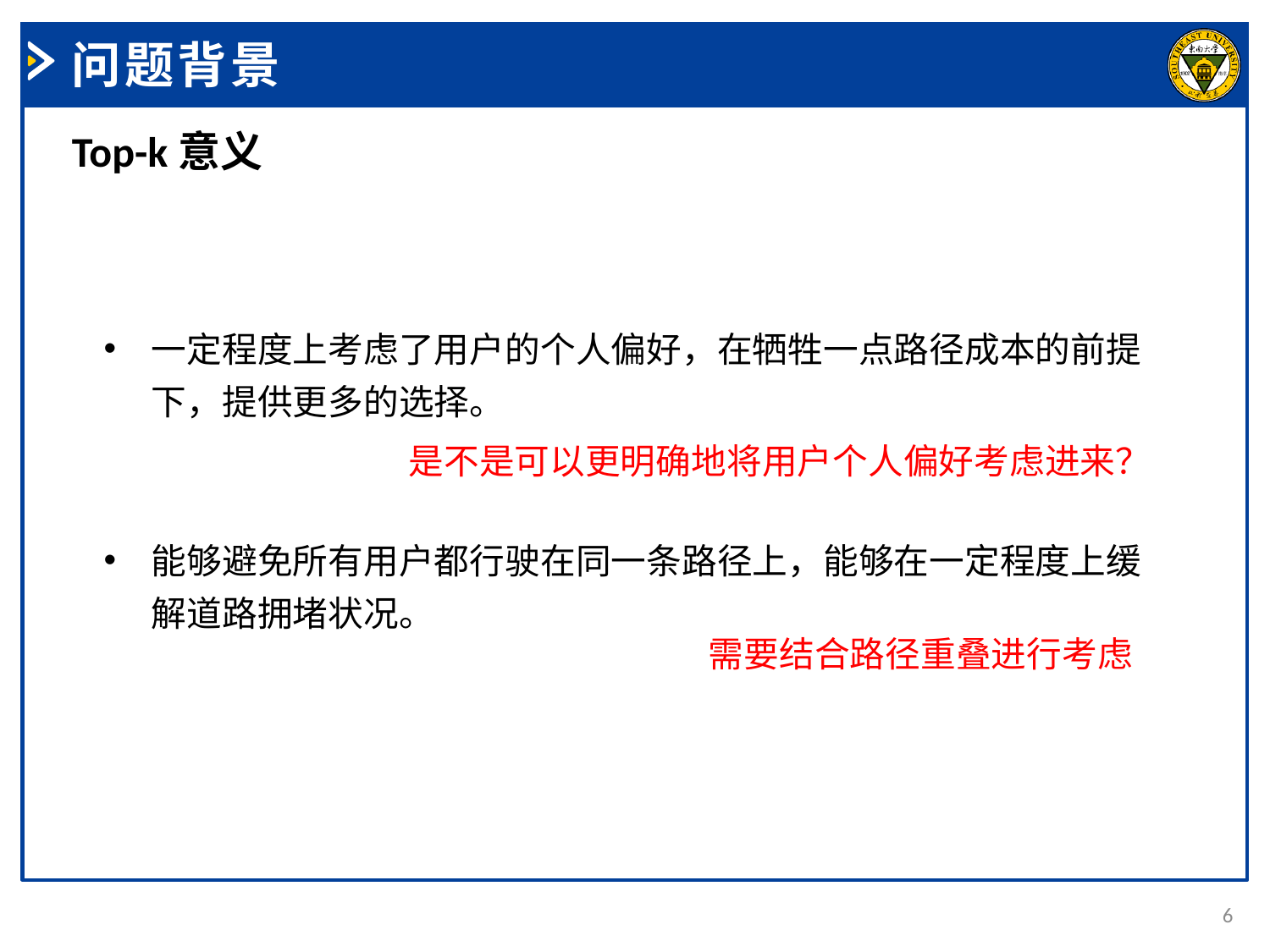

问题背景
Top-k意义
一定程度上考虑了用户的个人偏好，在牺牲一点路径成本的前提下，提供更多的选择。

能够避免所有用户都行驶在同一条路径上，能够在一定程度上缓解道路拥堵状况。

是不是可以更明确地将用户个人偏好考虑进来？
需要结合路径重叠进行考虑
6